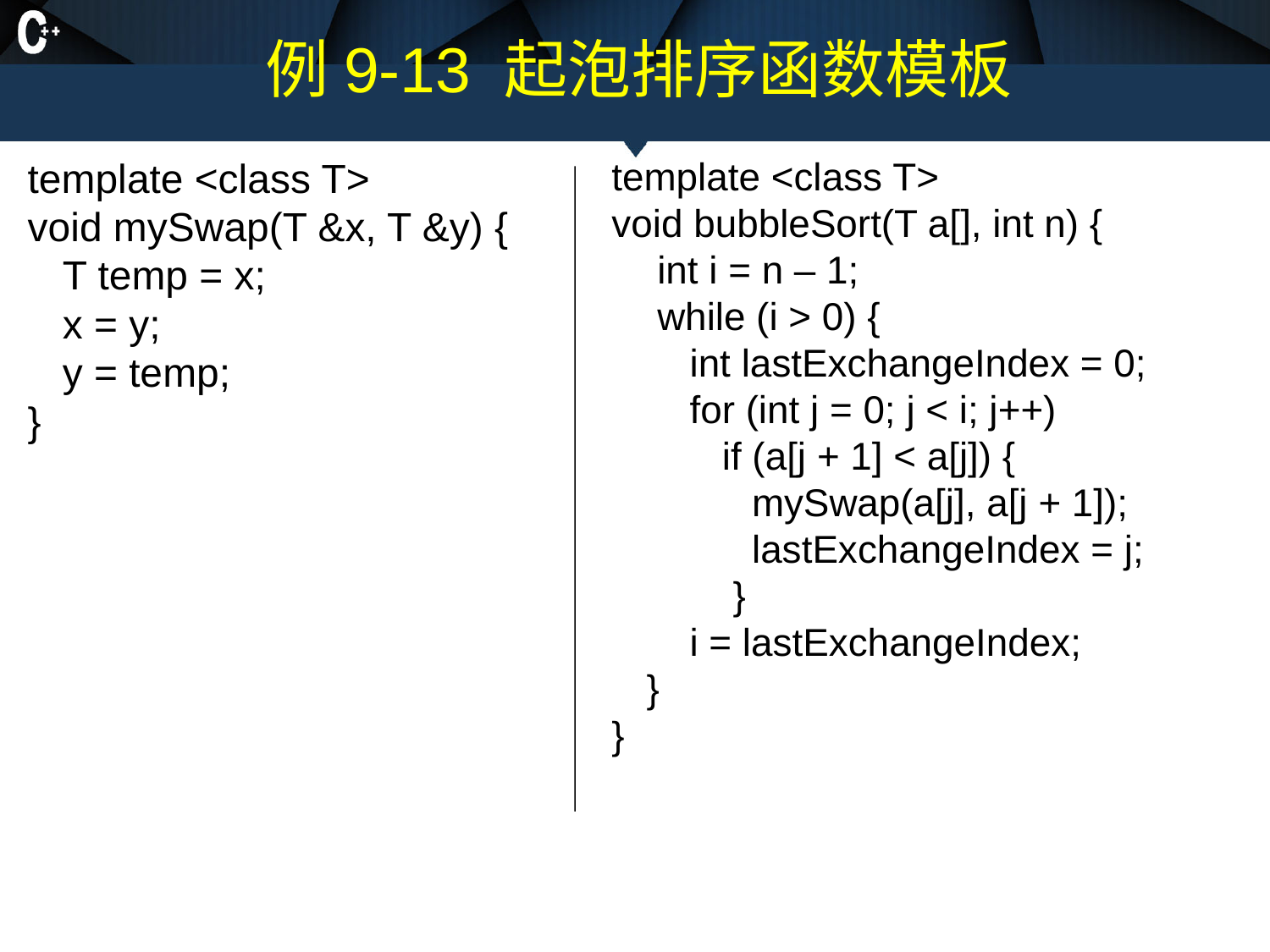

# 例9-13 起泡排序函数模板
template <class T>
void mySwap(T &x, T &y) {
	T temp = x;
	x = y;
	y = temp;
}

template <class T>
void bubbleSort(T a[], int n) {
	 int i = n – 1;
	 while (i > 0) {
	    int lastExchangeIndex = 0;
	    for (int j = 0; j < i; j++)
	       if (a[j + 1] < a[j]) {
             mySwap(a[j], a[j + 1]);
             lastExchangeIndex = j;
	        }
	    i = lastExchangeIndex;
	}
}